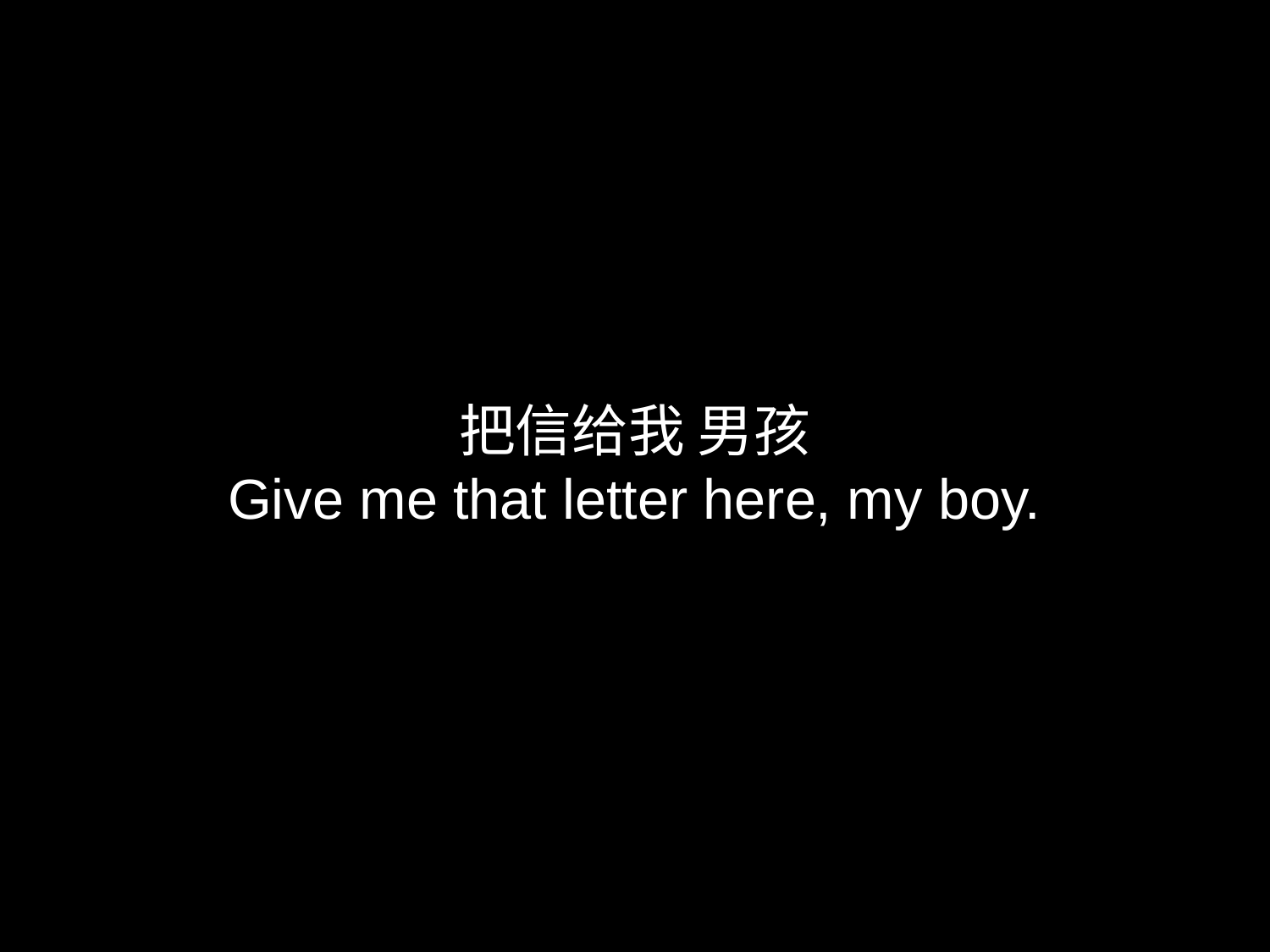

把信给我 男孩
Give me that letter here, my boy.